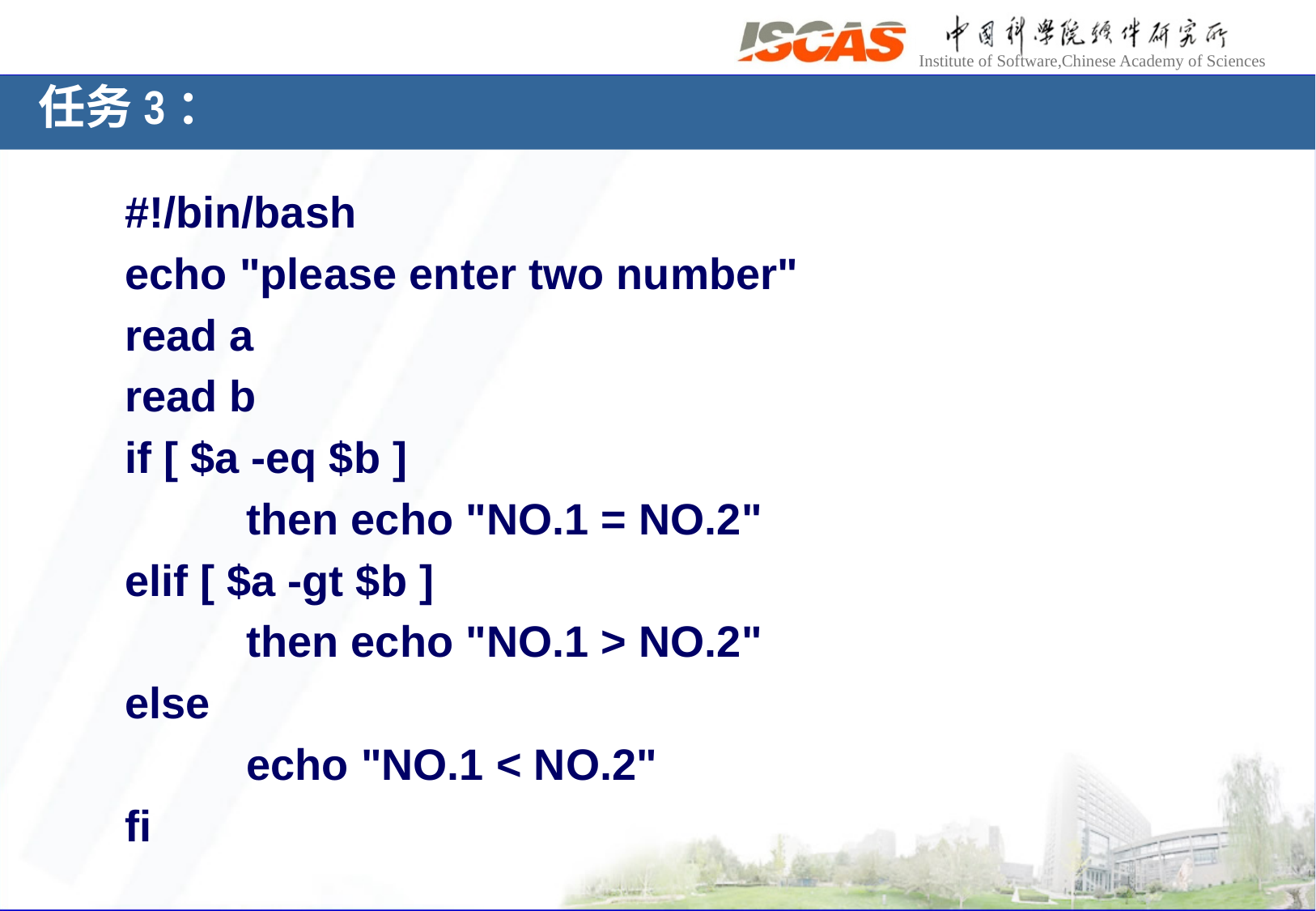

# 任务3：
#!/bin/bash
echo "please enter two number"
read a
read b
if [ $a -eq $b ]
	then echo "NO.1 = NO.2"
elif [ $a -gt $b ]
	then echo "NO.1 > NO.2"
else
	echo "NO.1 < NO.2"
fi